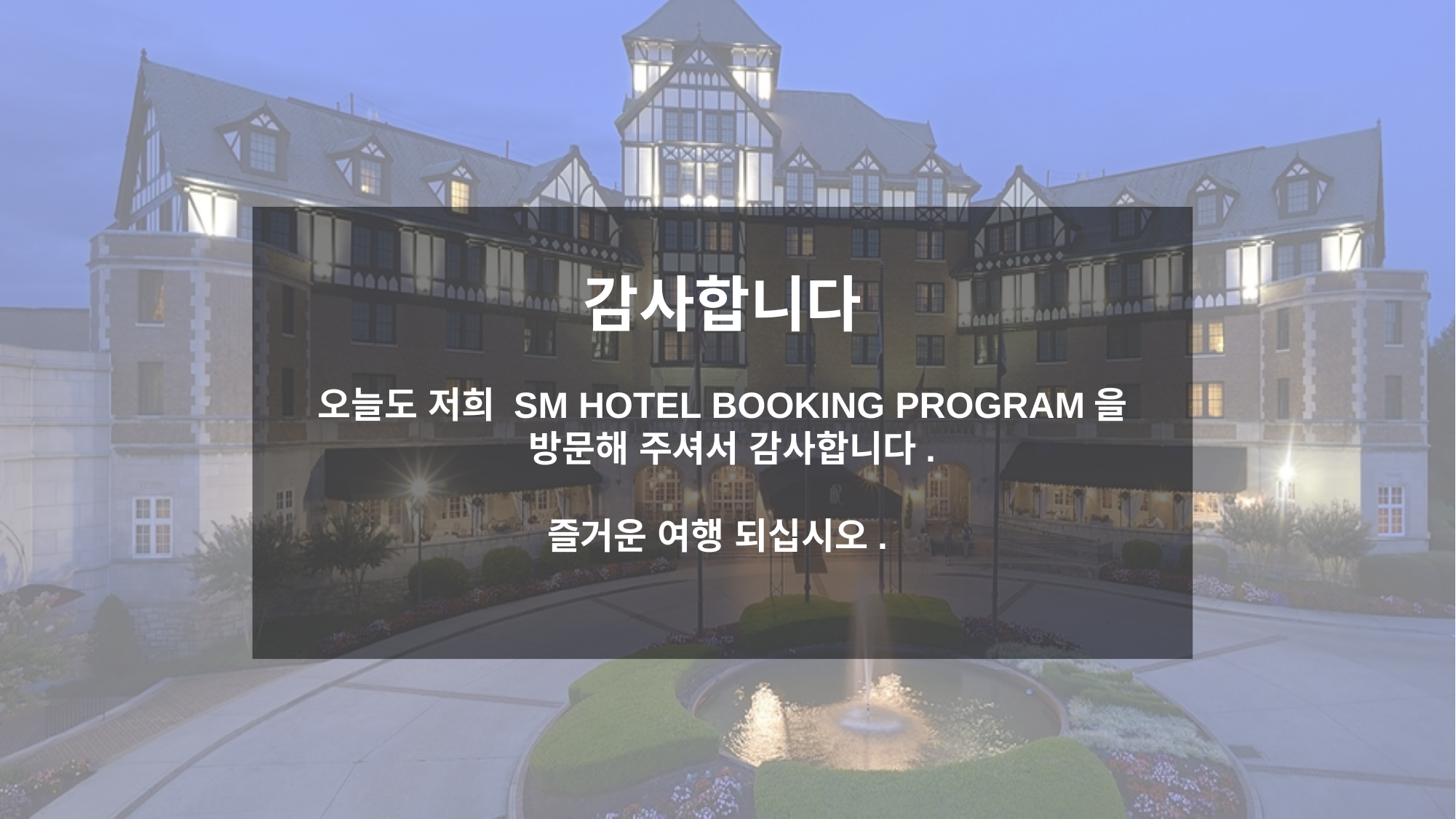

감사합니다

오늘도 저희 SM HOTEL BOOKING PROGRAM을
 방문해 주셔서 감사합니다.

즐거운 여행 되십시오.